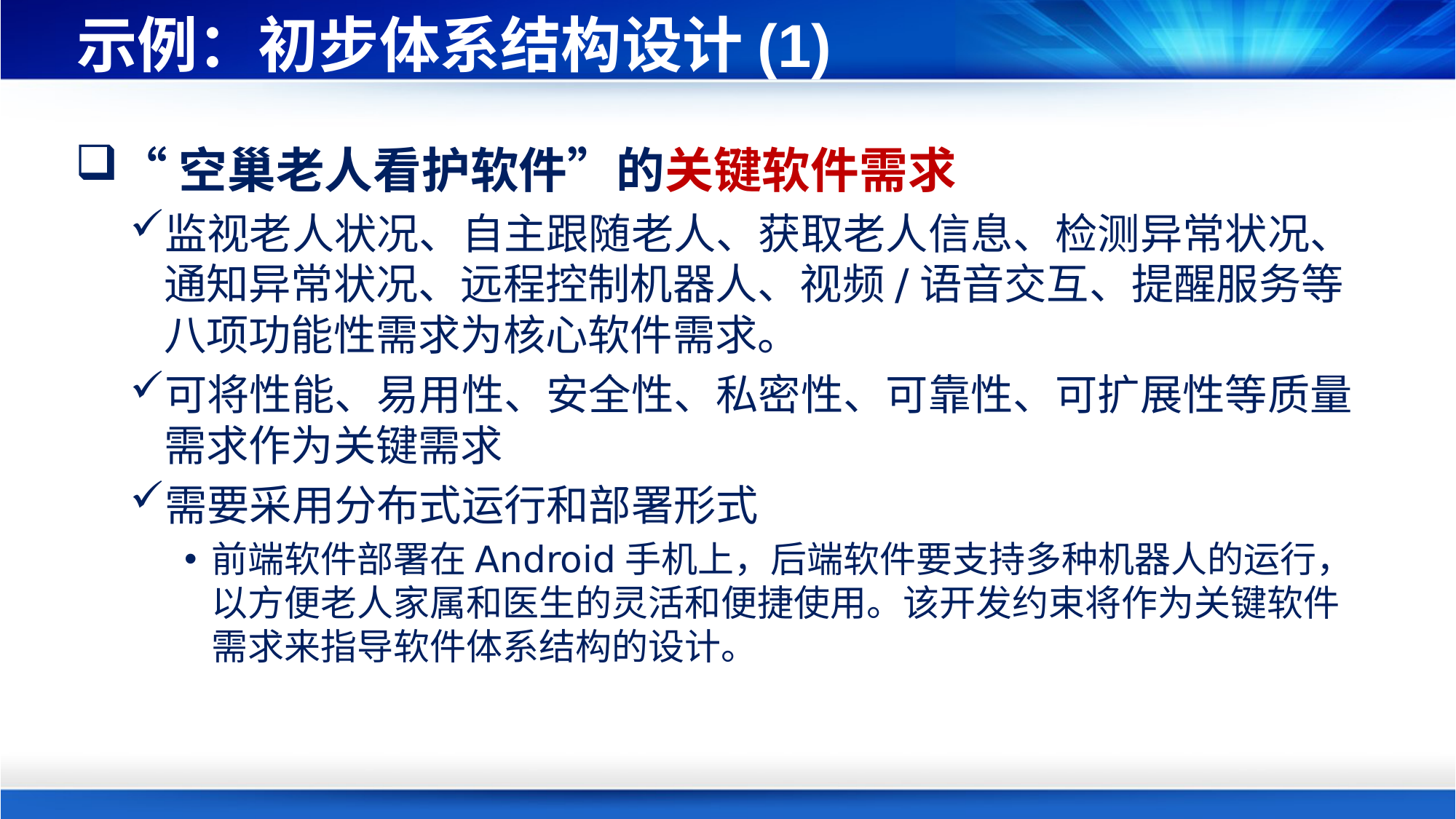

# 示例：初步体系结构设计(1)
“空巢老人看护软件”的关键软件需求
监视老人状况、自主跟随老人、获取老人信息、检测异常状况、通知异常状况、远程控制机器人、视频/语音交互、提醒服务等八项功能性需求为核心软件需求。
可将性能、易用性、安全性、私密性、可靠性、可扩展性等质量需求作为关键需求
需要采用分布式运行和部署形式
前端软件部署在Android手机上，后端软件要支持多种机器人的运行，以方便老人家属和医生的灵活和便捷使用。该开发约束将作为关键软件需求来指导软件体系结构的设计。